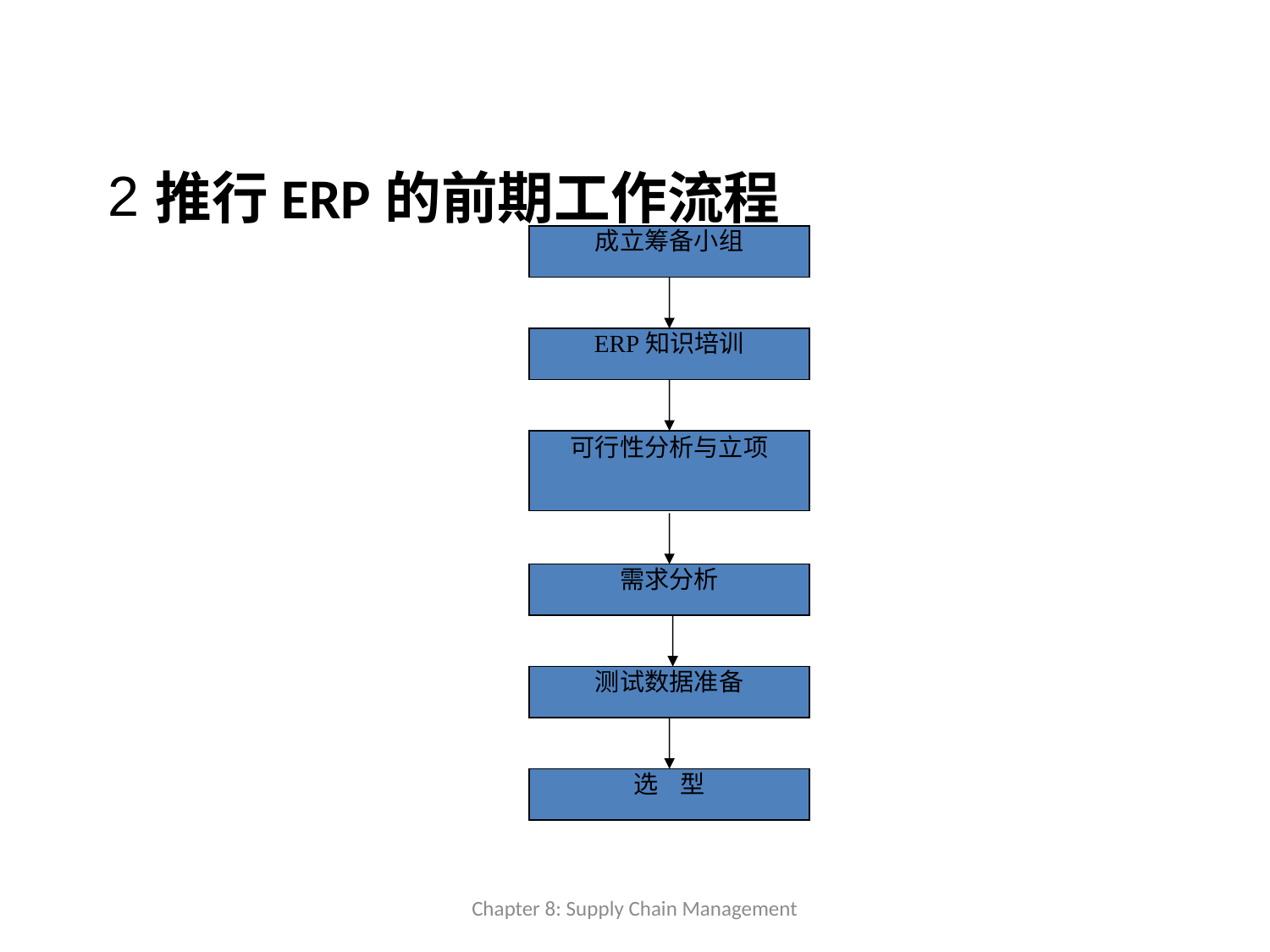

推行ERP的前期工作流程
成立筹备小组

ERP知识培训

可行性分析与立项

需求分析

测试数据准备

选    型
Chapter 8: Supply Chain Management